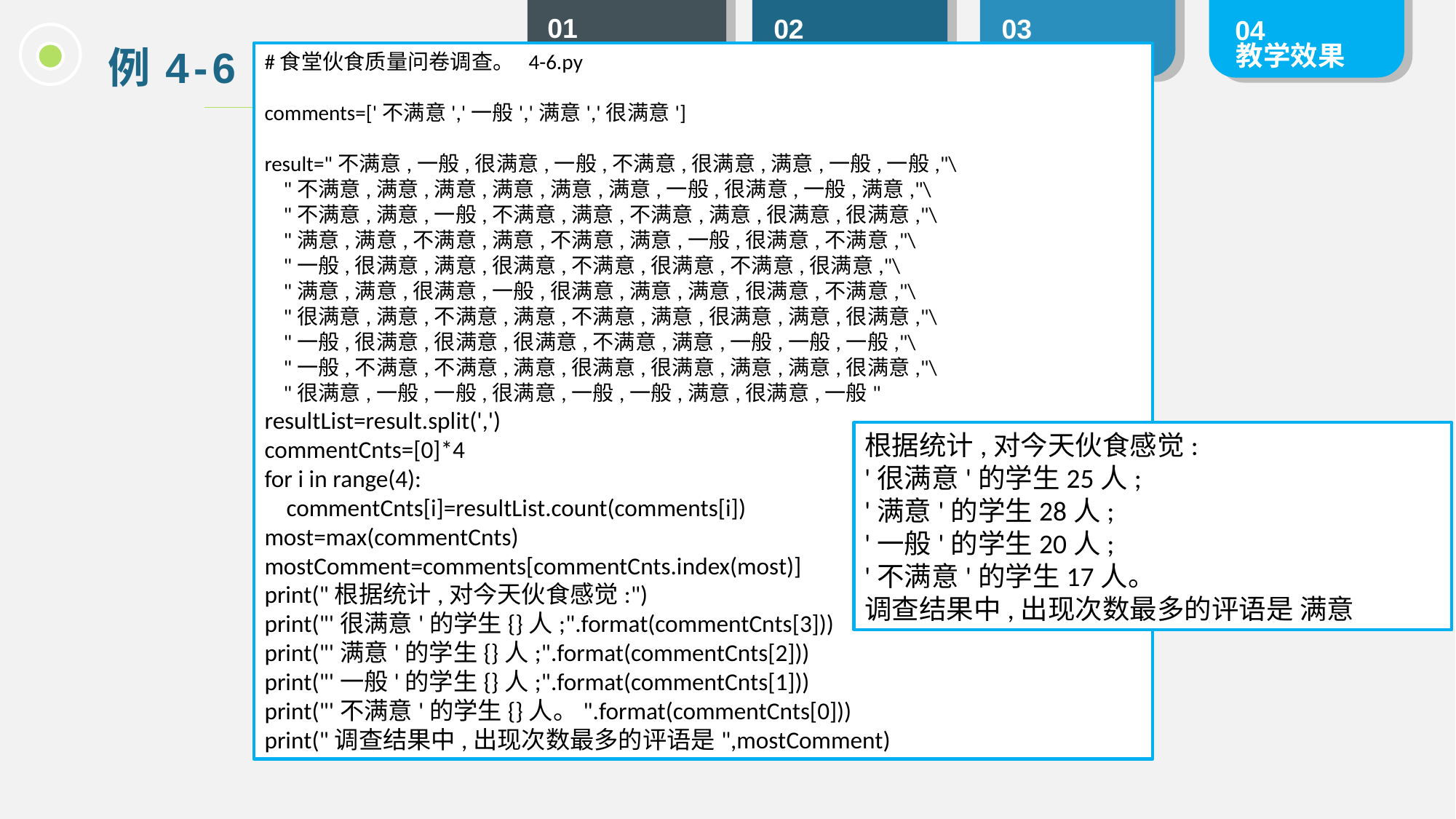

例4-6
#食堂伙食质量问卷调查。  4-6.py

comments=['不满意','一般','满意','很满意']

result="不满意,一般,很满意,一般,不满意,很满意,满意,一般,一般,"\
    "不满意,满意,满意,满意,满意,满意,一般,很满意,一般,满意,"\
    "不满意,满意,一般,不满意,满意,不满意,满意,很满意,很满意,"\
    "满意,满意,不满意,满意,不满意,满意,一般,很满意,不满意,"\
    "一般,很满意,满意,很满意,不满意,很满意,不满意,很满意,"\
    "满意,满意,很满意,一般,很满意,满意,满意,很满意,不满意,"\
    "很满意,满意,不满意,满意,不满意,满意,很满意,满意,很满意,"\
    "一般,很满意,很满意,很满意,不满意,满意,一般,一般,一般,"\
    "一般,不满意,不满意,满意,很满意,很满意,满意,满意,很满意,"\
    "很满意,一般,一般,很满意,一般,一般,满意,很满意,一般"
resultList=result.split(',')
commentCnts=[0]*4
for i in range(4):
    commentCnts[i]=resultList.count(comments[i])
most=max(commentCnts)
mostComment=comments[commentCnts.index(most)]
print("根据统计,对今天伙食感觉:")
print("'很满意'的学生{}人;".format(commentCnts[3]))
print("'满意'的学生{}人;".format(commentCnts[2]))
print("'一般'的学生{}人;".format(commentCnts[1]))
print("'不满意'的学生{}人。".format(commentCnts[0]))
print("调查结果中,出现次数最多的评语是",mostComment)
根据统计,对今天伙食感觉:
'很满意'的学生25人;
'满意'的学生28人;
'一般'的学生20人;
'不满意'的学生17人。
调查结果中,出现次数最多的评语是 满意